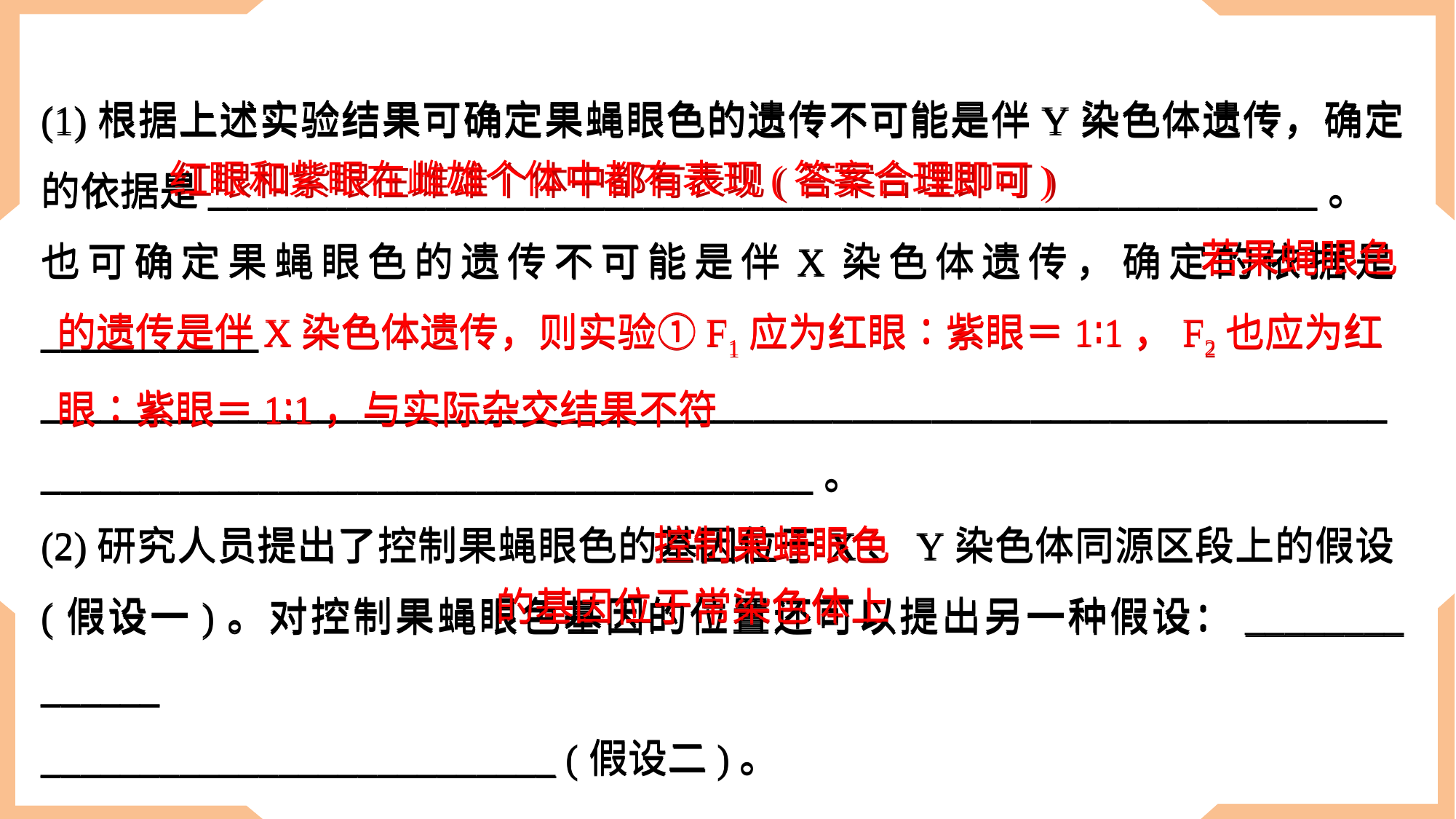

(1)根据上述实验结果可确定果蝇眼色的遗传不可能是伴Y染色体遗传，确定的依据是________________________________________________________。
也可确定果蝇眼色的遗传不可能是伴X染色体遗传，确定的依据是___________
___________________________________________________________________________________________________________。
(2)研究人员提出了控制果蝇眼色的基因位于X、Y染色体同源区段上的假设(假设一)。对控制果蝇眼色基因的位置还可以提出另一种假设：________ ______
__________________________ (假设二)。
(1)根据上述实验结果可确定果蝇眼色的遗传不可能是伴Y染色体遗传，确定的依据是________________________________________________________。
也可确定果蝇眼色的遗传不可能是伴X染色体遗传，确定的依据是___________
___________________________________________________________________________________________________________。
(2)研究人员提出了控制果蝇眼色的基因位于X、Y染色体同源区段上的假设(假设一)。对控制果蝇眼色基因的位置还可以提出另一种假设：________ ______
__________________________ (假设二)。
红眼和紫眼在雌雄个体中都有表现(答案合理即可)
红眼和紫眼在雌雄个体中都有表现(答案合理即可)
若果蝇眼色
的遗传是伴X染色体遗传，则实验①F1应为红眼∶紫眼＝1∶1，F2也应为红眼∶紫眼＝1∶1，与实际杂交结果不符
若果蝇眼色
的遗传是伴X染色体遗传，则实验①F1应为红眼∶紫眼＝1∶1，F2也应为红眼∶紫眼＝1∶1，与实际杂交结果不符
控制果蝇眼色
的基因位于常染色体上
控制果蝇眼色
的基因位于常染色体上